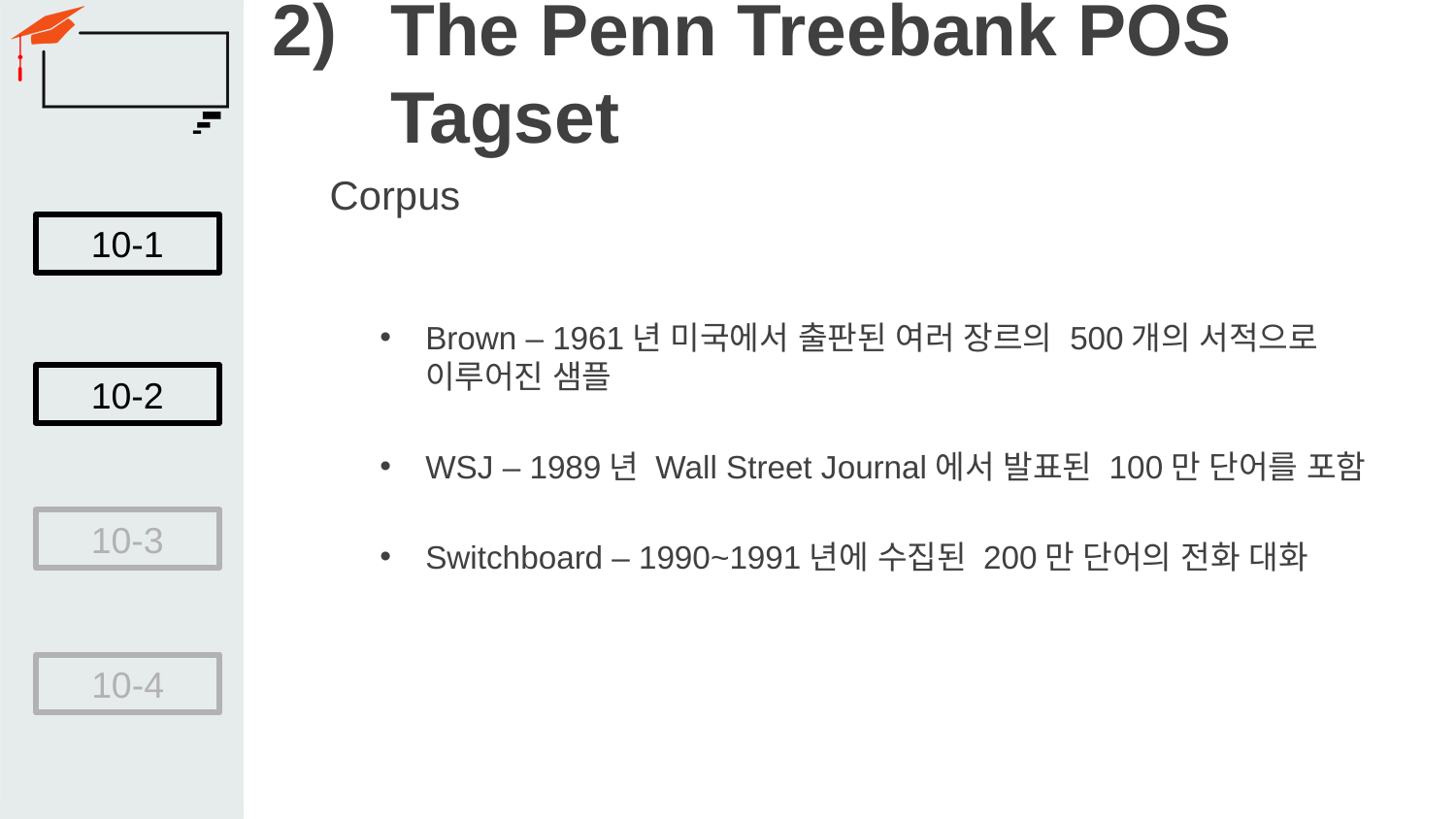

# The Penn Treebank POS Tagset
Corpus
10-1

Brown – 1961년 미국에서 출판된 여러 장르의 500개의 서적으로 이루어진 샘플

WSJ – 1989년 Wall Street Journal에서 발표된 100만 단어를 포함

Switchboard – 1990~1991년에 수집된 200만 단어의 전화 대화
10-2
10-3
10-4